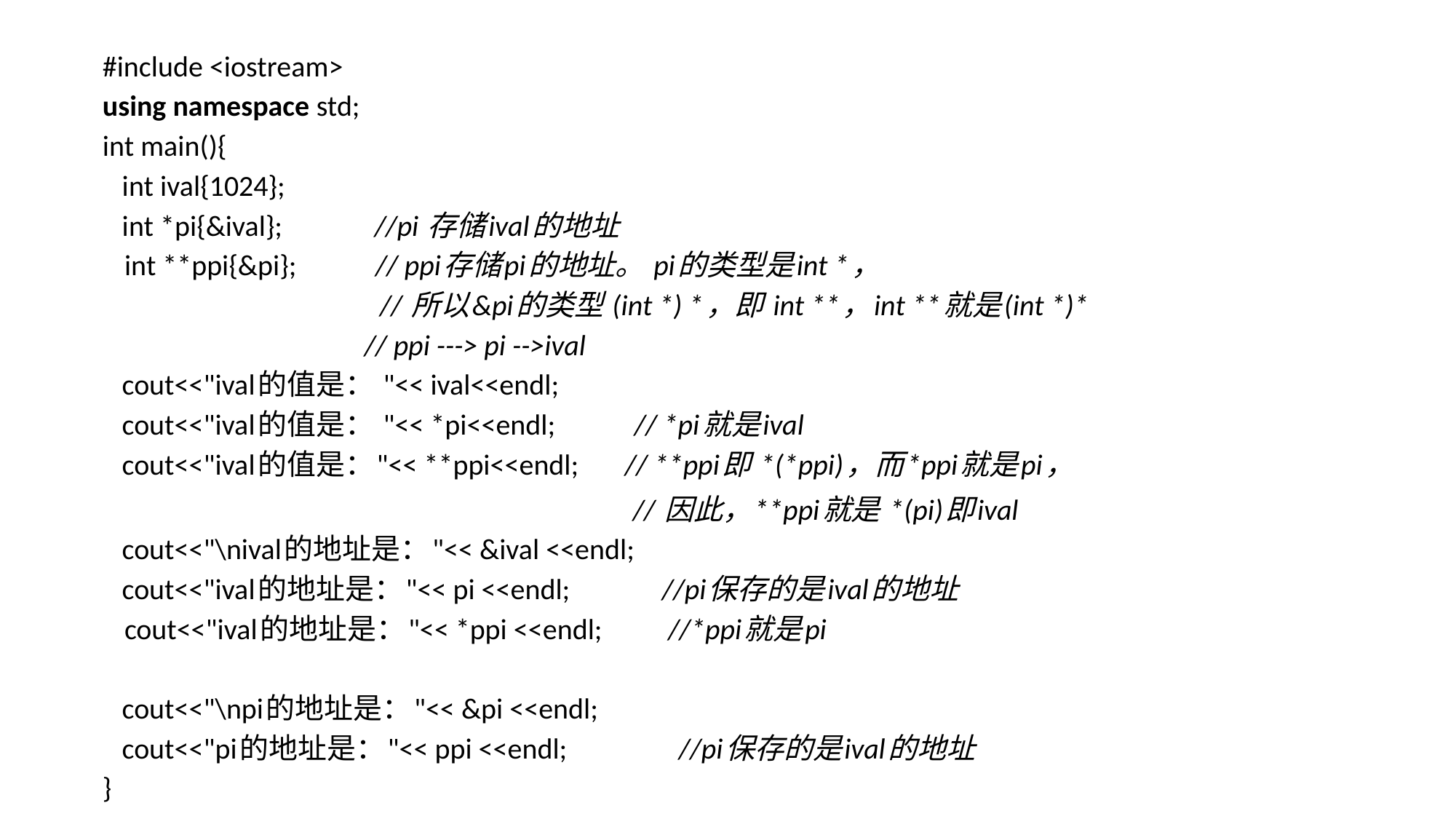

#include <iostream>
using namespace std;
int main(){
   int ival{1024};
   int *pi{&ival};              //pi 存储ival的地址
   int **ppi{&pi};            // ppi存储pi的地址。 pi的类型是int *，
                                          // 所以&pi的类型 (int *) *，即 int **，int **就是(int *)*
                                        // ppi ---> pi -->ival
   cout<<"ival的值是： "<< ival<<endl;
   cout<<"ival的值是： "<< *pi<<endl;            // *pi就是ival
   cout<<"ival的值是："<< **ppi<<endl;       // **ppi即 *(*ppi)，而*ppi就是pi，
                                                                                 // 因此，**ppi就是 *(pi)即ival
   cout<<"\nival的地址是："<< &ival <<endl;
   cout<<"ival的地址是："<< pi <<endl;              //pi保存的是ival的地址
   cout<<"ival的地址是："<< *ppi <<endl;          //*ppi就是pi
   cout<<"\npi的地址是："<< &pi <<endl;
   cout<<"pi的地址是："<< ppi <<endl;                 //pi保存的是ival的地址
}